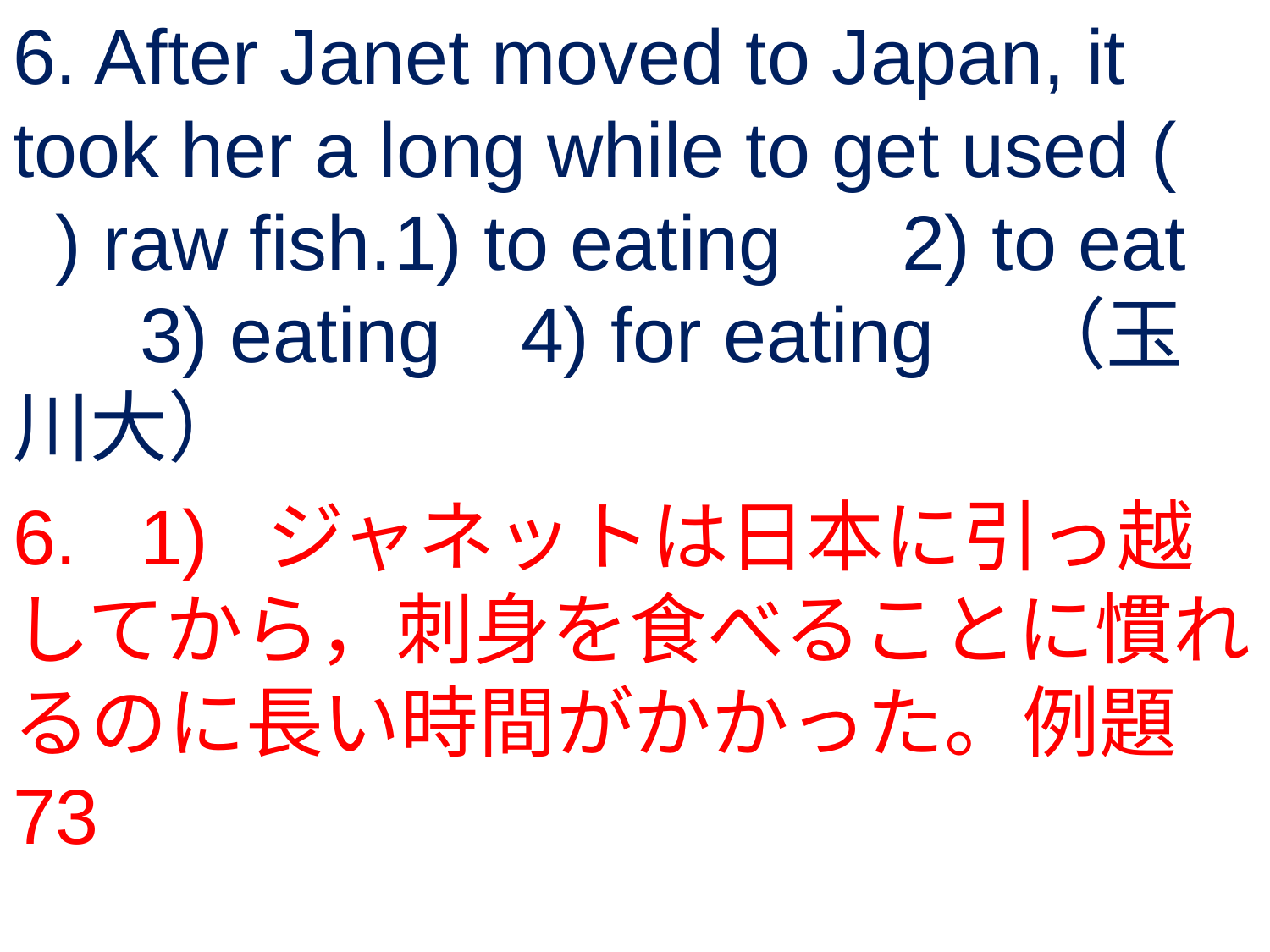

# 6. After Janet moved to Japan, it took her a long while to get used (      ) raw fish.	1) to eating	2) to eat	3) eating	4) for eating	（玉川大）
6.	1) 	ジャネットは日本に引っ越してから，刺身を食べることに慣れるのに長い時間がかかった。例題73